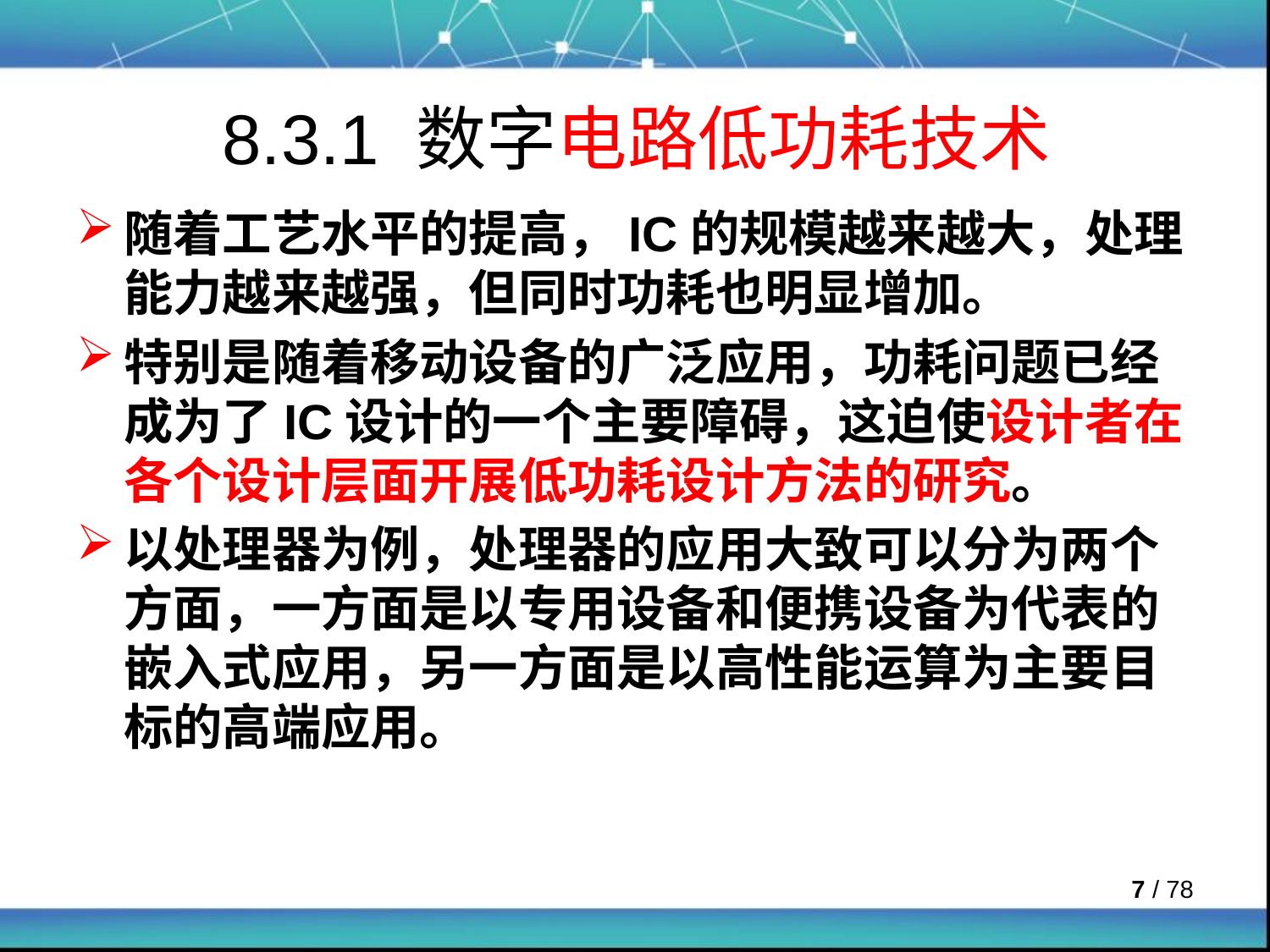

# 8.3.1 数字电路低功耗技术
随着工艺水平的提高，IC的规模越来越大，处理能力越来越强，但同时功耗也明显增加。
特别是随着移动设备的广泛应用，功耗问题已经成为了IC设计的一个主要障碍，这迫使设计者在各个设计层面开展低功耗设计方法的研究。
以处理器为例，处理器的应用大致可以分为两个方面，一方面是以专用设备和便携设备为代表的嵌入式应用，另一方面是以高性能运算为主要目标的高端应用。
7 / 78